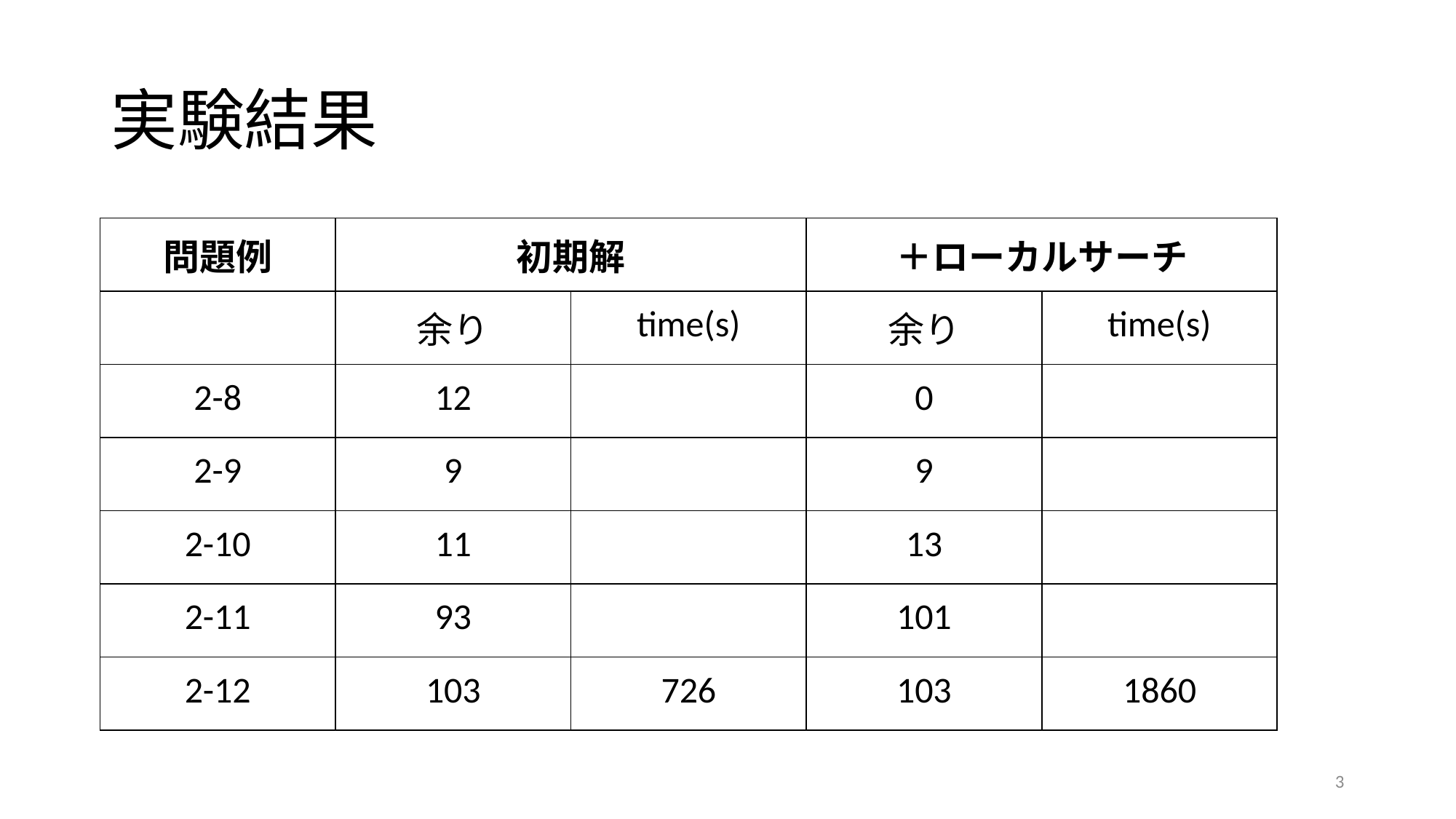

# 実験結果
| 問題例 | 初期解 |  | ＋ローカルサーチ |  |
| --- | --- | --- | --- | --- |
|  | 余り | time(s) | 余り | time(s) |
| 2-8 | 12 |  | 0 |  |
| 2-9 | 9 |  | 9 |  |
| 2-10 | 11 |  | 13 |  |
| 2-11 | 93 |  | 101 |  |
| 2-12 | 103 | 726 | 103 | 1860 |
3